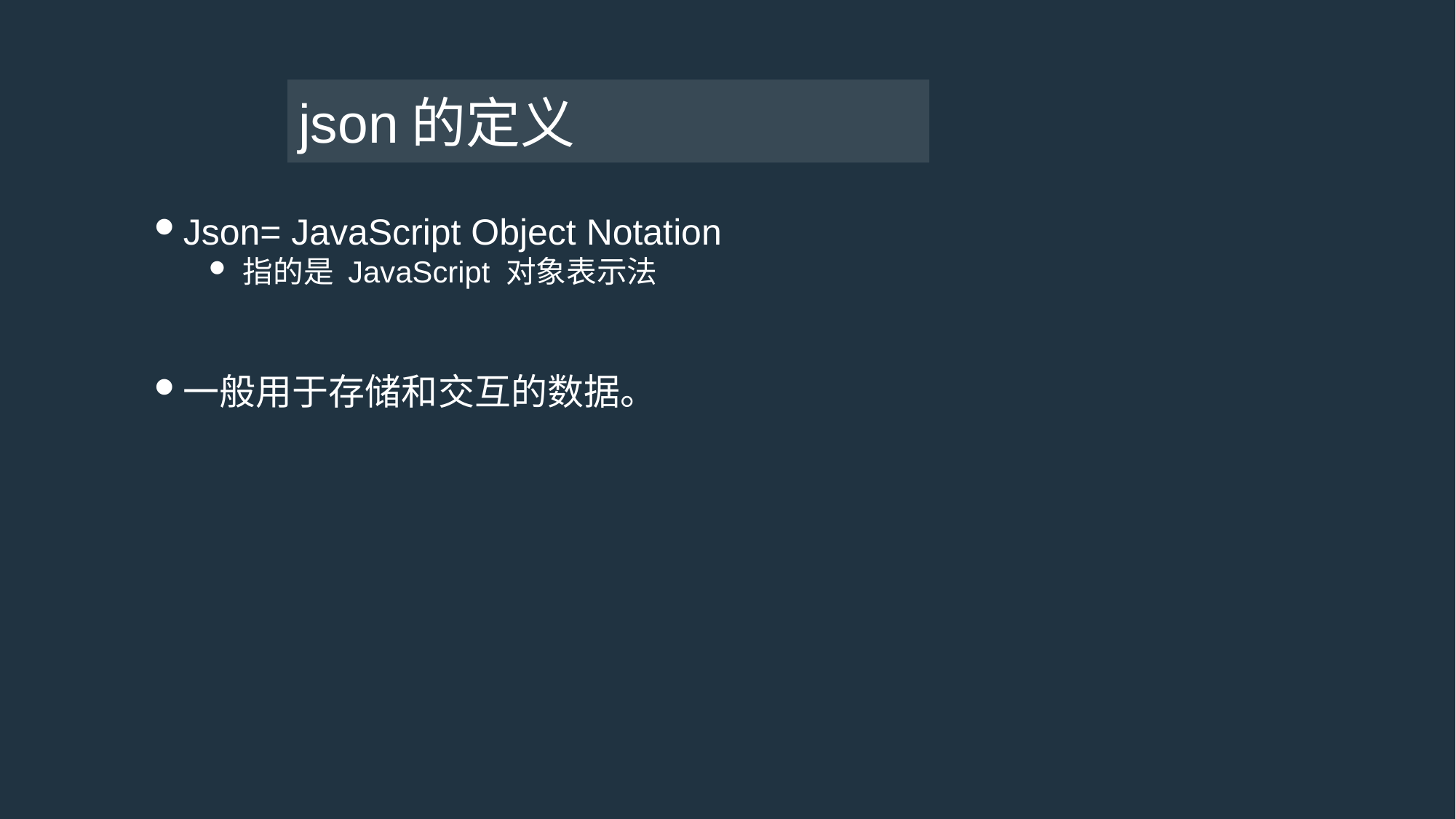

# json的定义
Json= JavaScript Object Notation
指的是 JavaScript 对象表示法

一般用于存储和交互的数据。